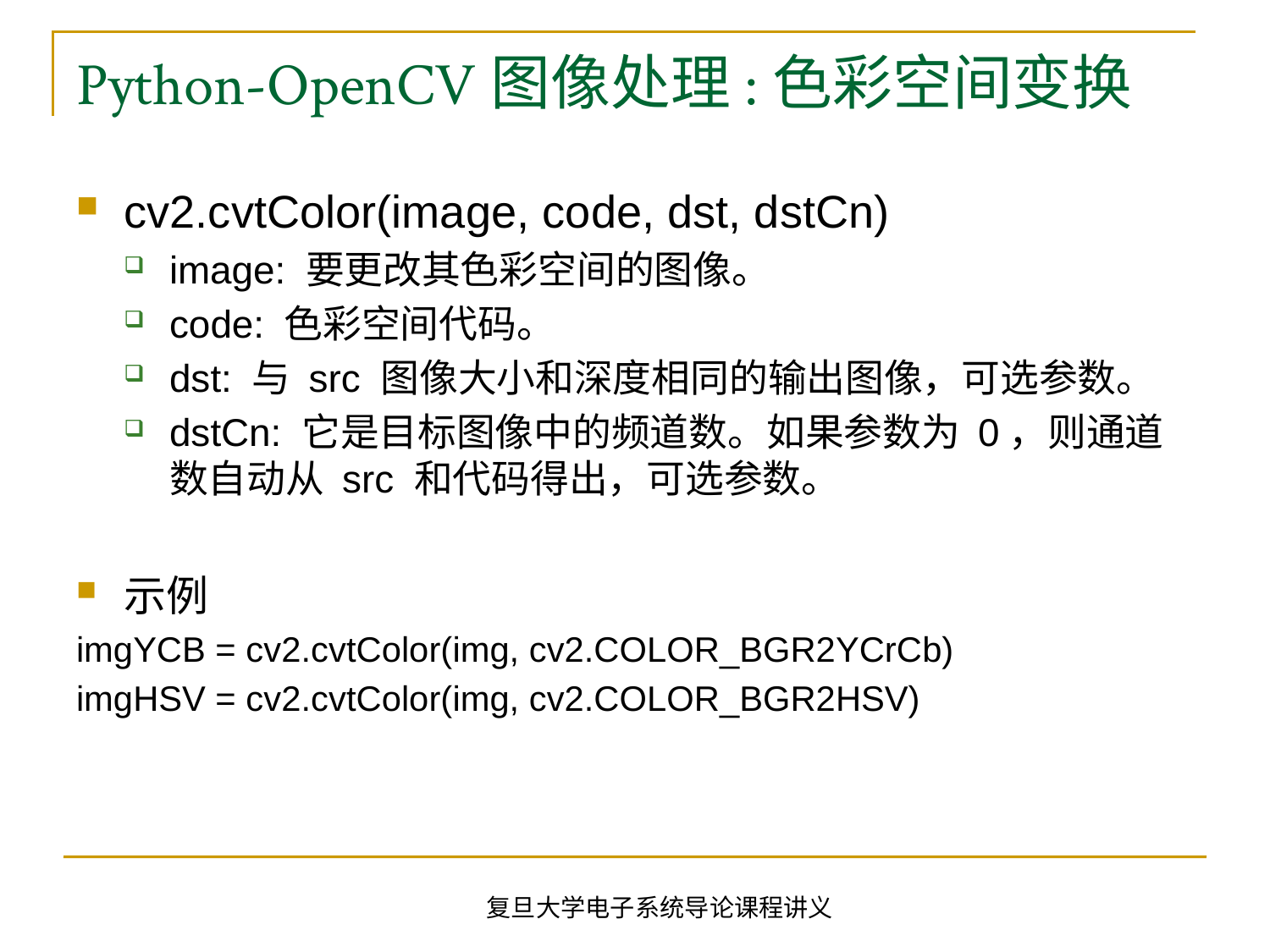

# Python-OpenCV图像处理:色彩空间变换
cv2.cvtColor(image, code, dst, dstCn)
image: 要更改其色彩空间的图像。
code: 色彩空间代码。
dst: 与 src 图像大小和深度相同的输出图像，可选参数。
dstCn: 它是目标图像中的频道数。如果参数为 0，则通道数自动从 src 和代码得出，可选参数。

示例
imgYCB = cv2.cvtColor(img, cv2.COLOR_BGR2YCrCb)
imgHSV = cv2.cvtColor(img, cv2.COLOR_BGR2HSV)